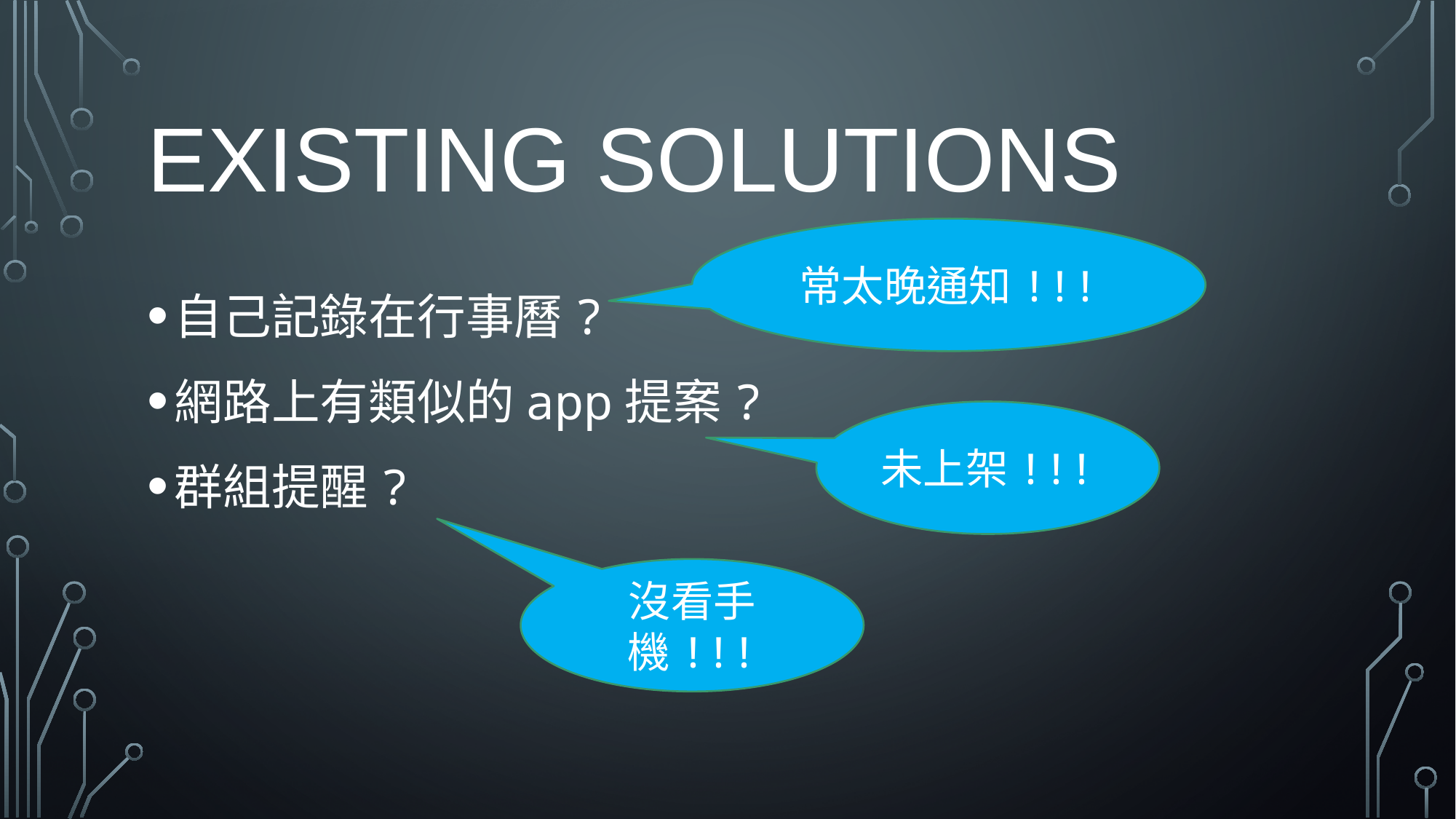

# Existing solutions
常太晚通知!!!
自己記錄在行事曆?
網路上有類似的app提案?
群組提醒?
未上架!!!
沒看手機!!!